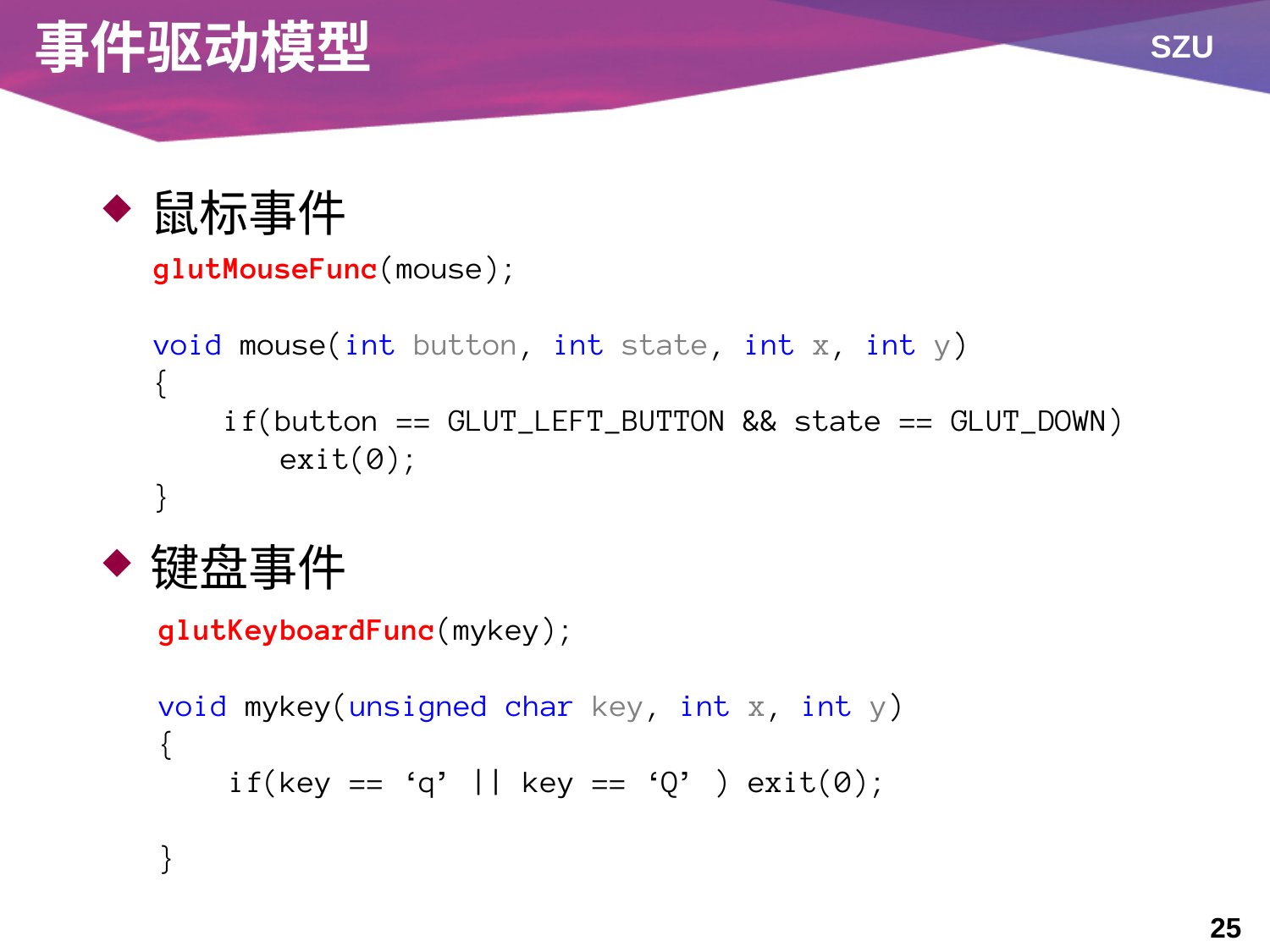

# 事件驱动模型
鼠标事件

键盘事件

glutMouseFunc(mouse);

void mouse(int button, int state, int x, int y)
{
    if(button == GLUT_LEFT_BUTTON && state == GLUT_DOWN) 		exit(0);
}
glutKeyboardFunc(mykey);

void mykey(unsigned char key, int x, int y)
{
    if(key == ‘q’ || key == ‘Q’ ) exit(0);

}
25